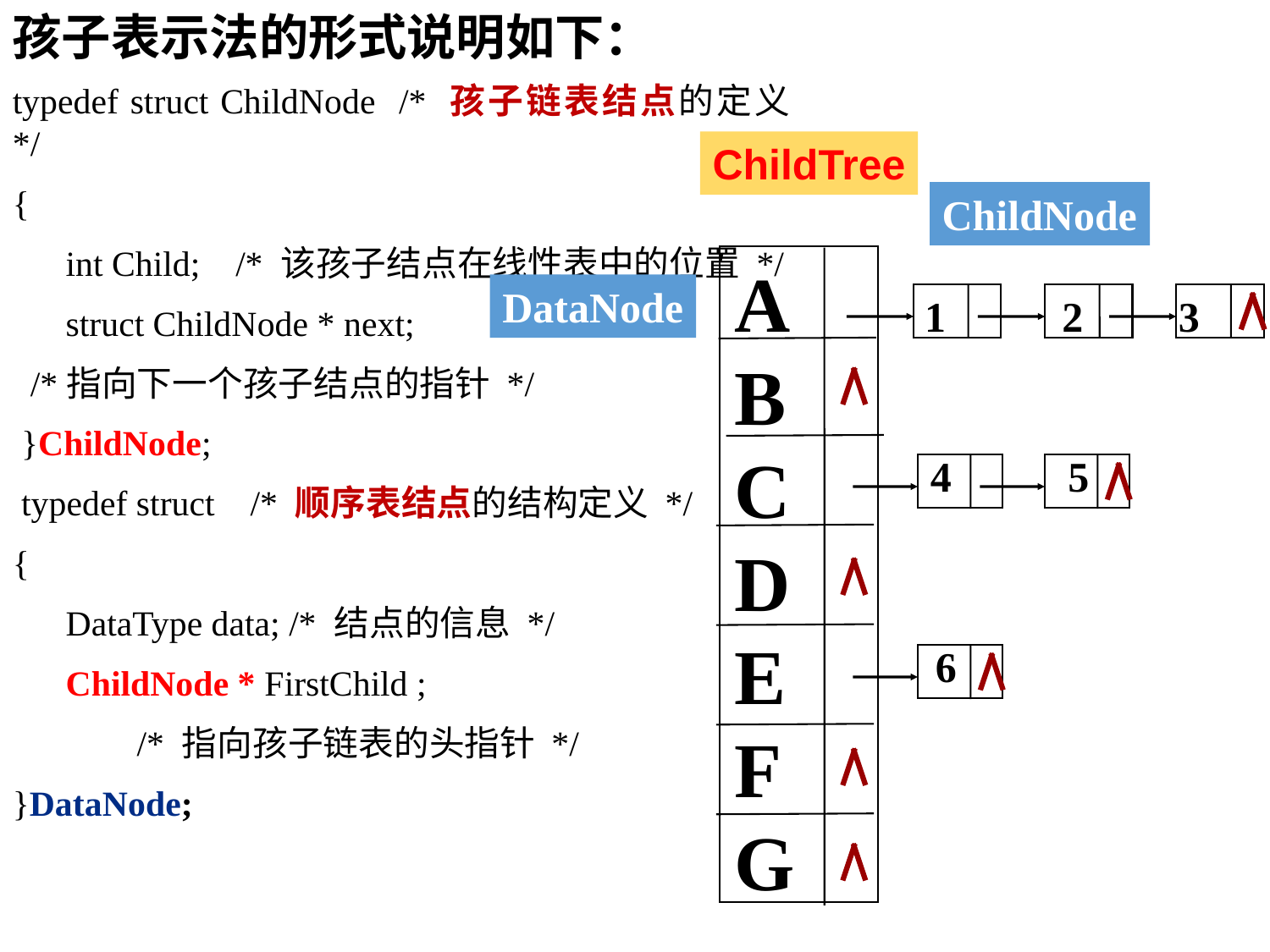

孩子表示法的形式说明如下：
typedef struct ChildNode  /* 孩子链表结点的定义 */
{
      int Child;    /* 该孩子结点在线性表中的位置 */
      struct ChildNode * next;
  /*指向下一个孩子结点的指针 */
 }ChildNode;
 typedef struct    /* 顺序表结点的结构定义 */
{
      DataType data; /* 结点的信息 */
      ChildNode * FirstChild ;
              /* 指向孩子链表的头指针 */
}DataNode;
ChildTree
ChildNode

     A
     B
     C
     D
     E
     F
     G

DataNode
  1           2         3

4           5

6

96